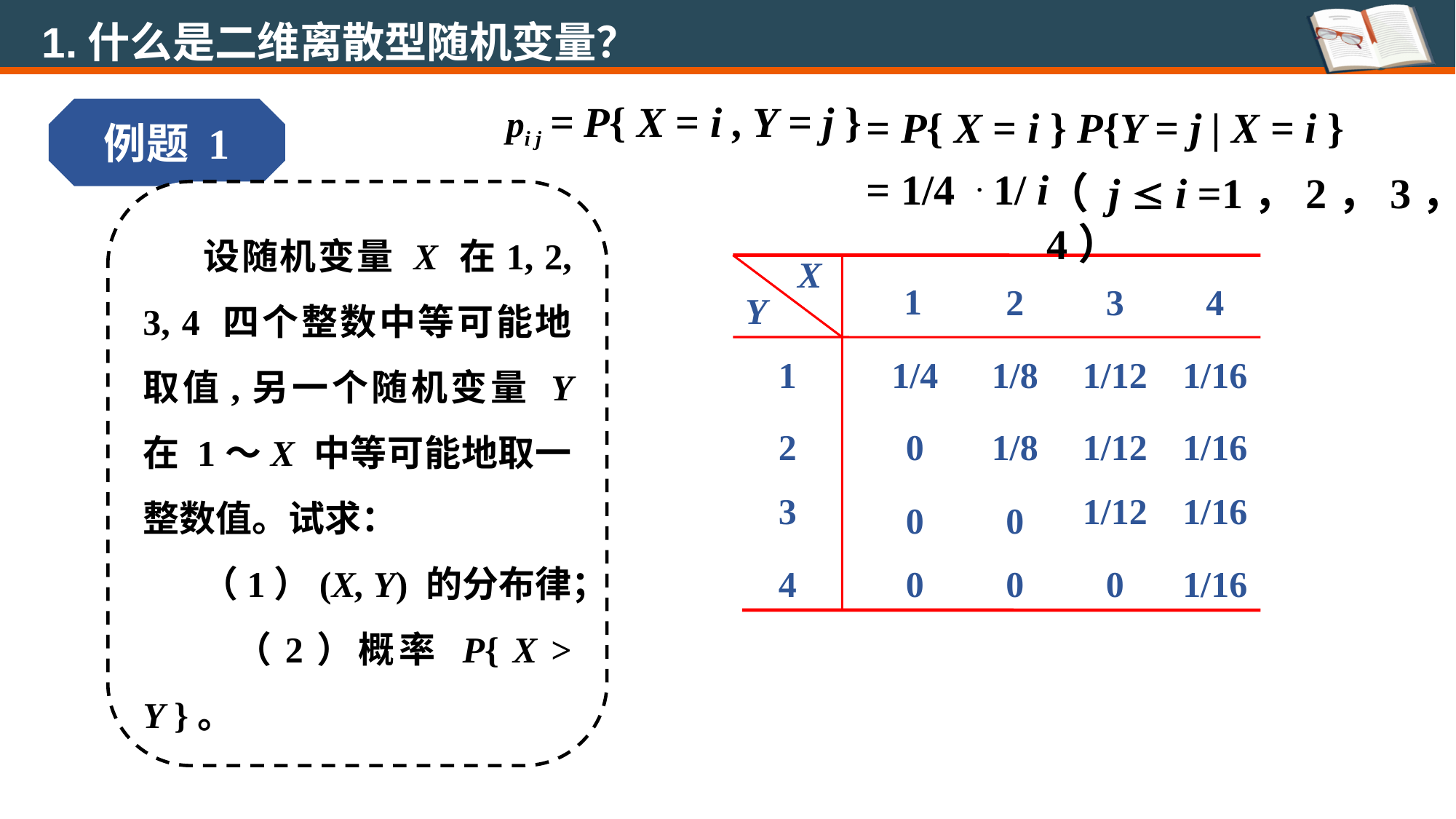

1.什么是二维离散型随机变量？
pi j = P{ X = i , Y = j }
= P{ X = i } P{Y = j | X = i }
例题 1
= 1/4  . 1/ i
（ j ≤ i =1，2，3，4）
     设随机变量 X 在1, 2, 3, 4 四个整数中等可能地取值,另一个随机变量 Y 在 1～X 中等可能地取一整数值。试求：
      （1）(X, Y) 的分布律；
      （2）概率 P{ X > Y }。
X

1
2
3
4
Y

1
1/4
1/8
1/12
1/16
2
0
1/8
1/12
1/16
3
1/12
1/16
0
0
4
0
0
0
1/16